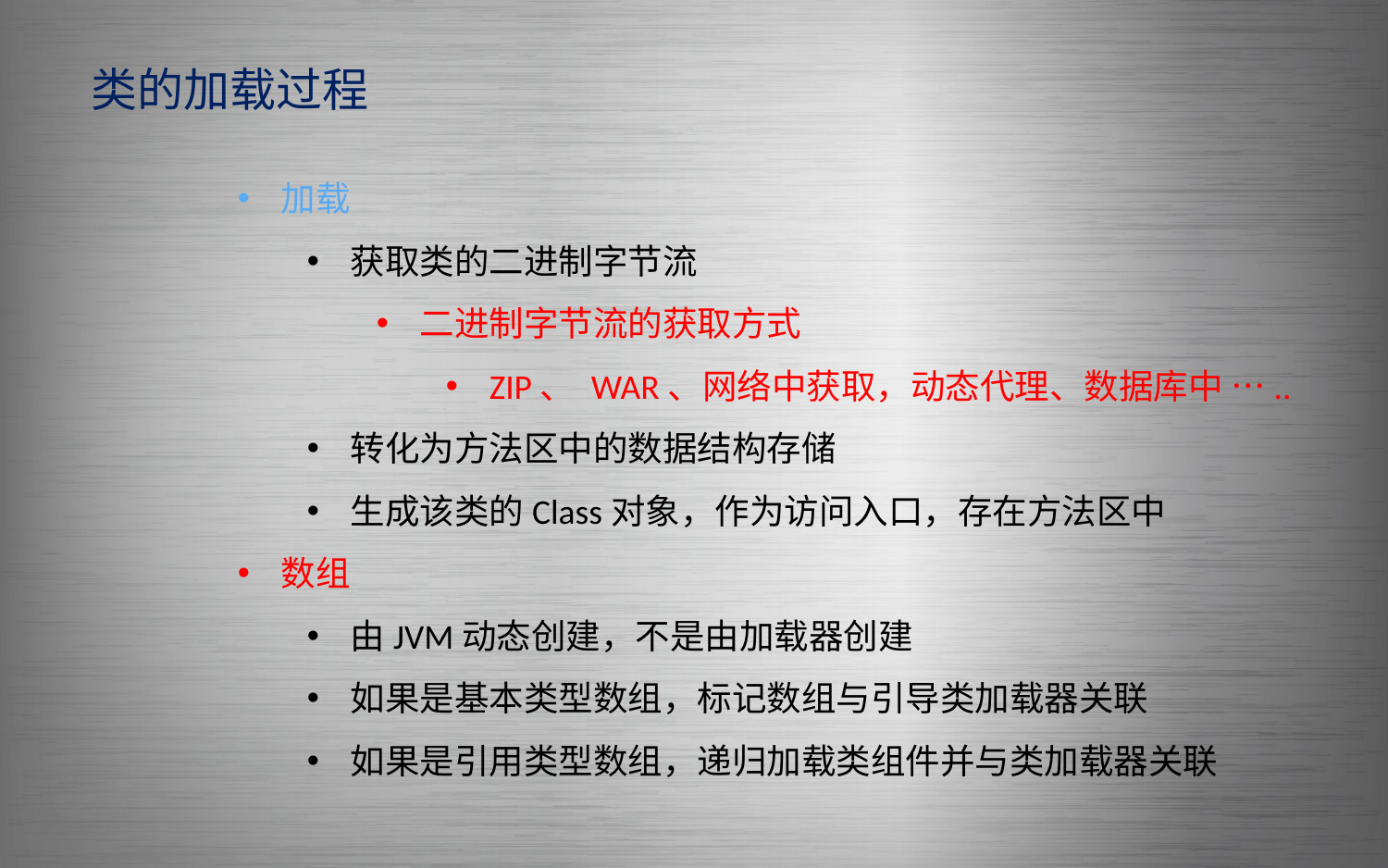

类的加载过程
加载
获取类的二进制字节流
二进制字节流的获取方式
ZIP、 WAR、网络中获取，动态代理、数据库中 …..
转化为方法区中的数据结构存储
生成该类的Class对象，作为访问入口，存在方法区中
数组
由JVM动态创建，不是由加载器创建
如果是基本类型数组，标记数组与引导类加载器关联
如果是引用类型数组，递归加载类组件并与类加载器关联